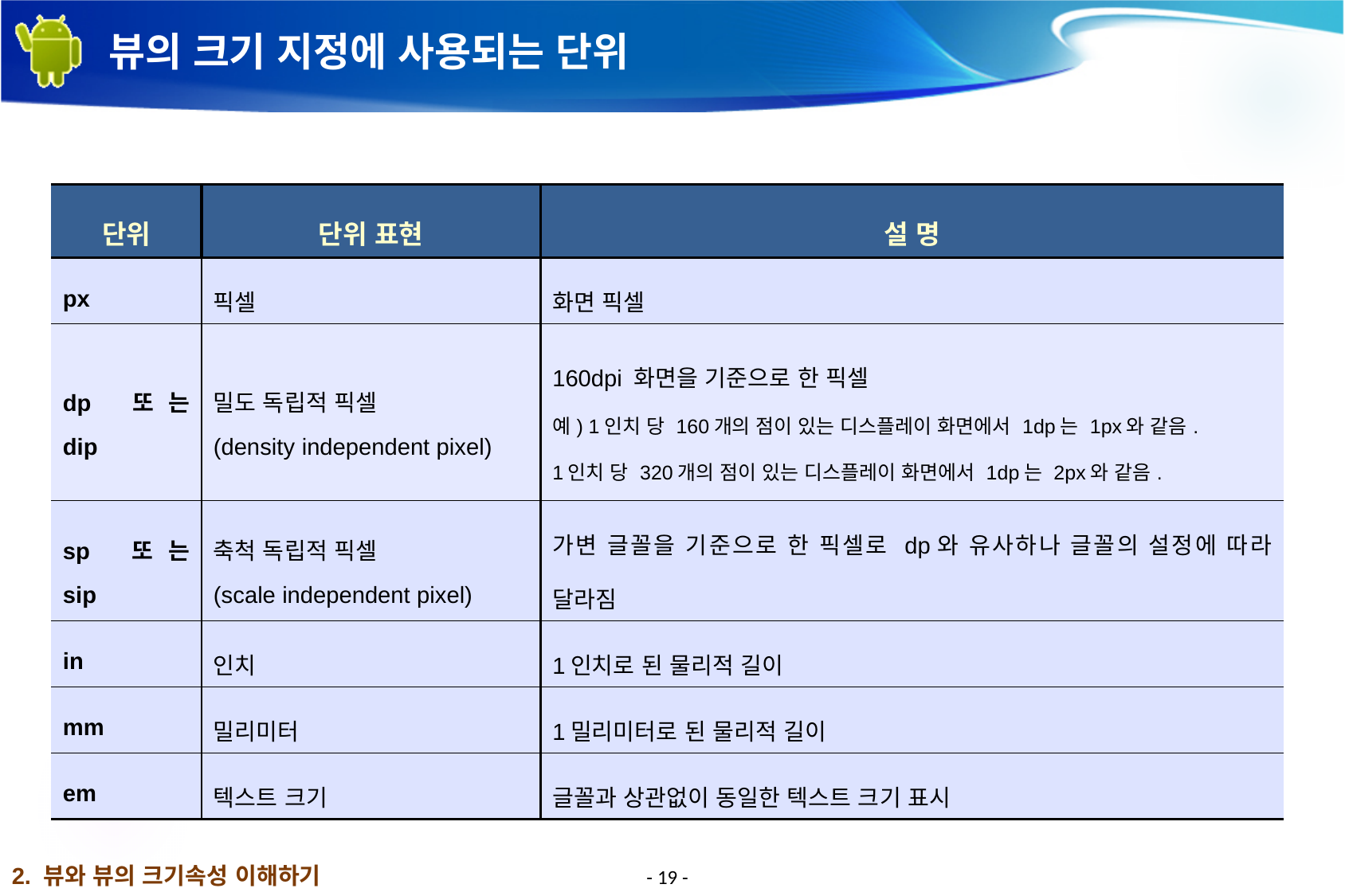

# 뷰의 크기 지정에 사용되는 단위
| 단위 | 단위 표현 | 설 명 |
| --- | --- | --- |
| px | 픽셀 | 화면 픽셀 |
| dp 또는 dip | 밀도 독립적 픽셀 (density independent pixel) | 160dpi 화면을 기준으로 한 픽셀 예) 1인치 당 160개의 점이 있는 디스플레이 화면에서 1dp는 1px와 같음. 1인치 당 320개의 점이 있는 디스플레이 화면에서 1dp는 2px와 같음. |
| sp 또는 sip | 축척 독립적 픽셀 (scale independent pixel) | 가변 글꼴을 기준으로 한 픽셀로 dp와 유사하나 글꼴의 설정에 따라 달라짐 |
| in | 인치 | 1인치로 된 물리적 길이 |
| mm | 밀리미터 | 1밀리미터로 된 물리적 길이 |
| em | 텍스트 크기 | 글꼴과 상관없이 동일한 텍스트 크기 표시 |
2. 뷰와 뷰의 크기속성 이해하기